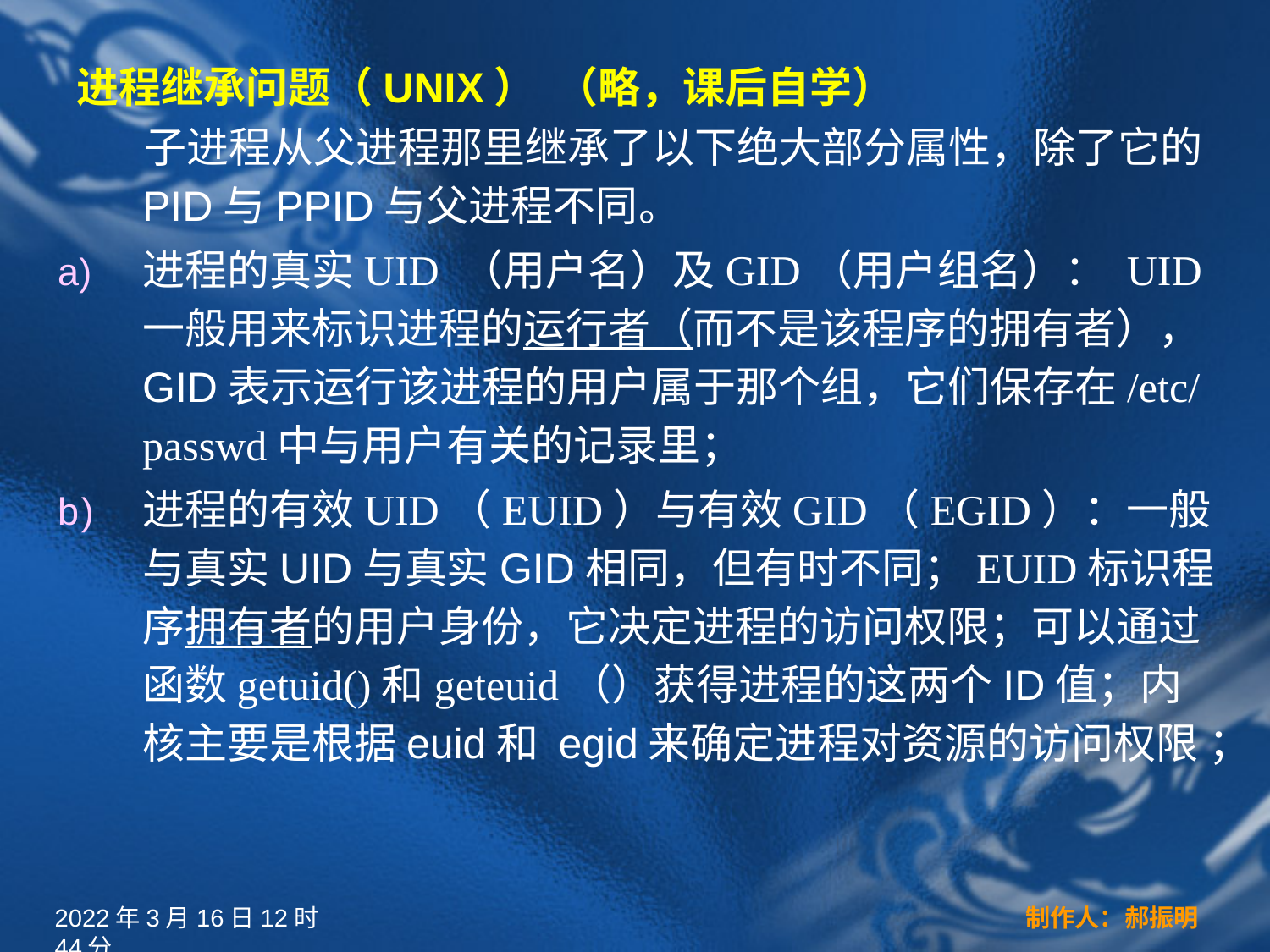

# 进程继承问题（UNIX）  （略，课后自学）
        子进程从父进程那里继承了以下绝大部分属性，除了它的PID与PPID与父进程不同。
进程的真实UID （用户名）及GID（用户组名）： UID一般用来标识进程的运行者（而不是该程序的拥有者）， GID表示运行该进程的用户属于那个组，它们保存在/etc/passwd中与用户有关的记录里；
进程的有效UID（EUID）与有效GID（EGID）：一般与真实UID与真实GID相同，但有时不同；EUID标识程序拥有者的用户身份，它决定进程的访问权限；可以通过函数getuid()和geteuid（）获得进程的这两个ID值；内核主要是根据euid和 egid来确定进程对资源的访问权限 ；
2022年3月16日12时44分
制作人：郝振明